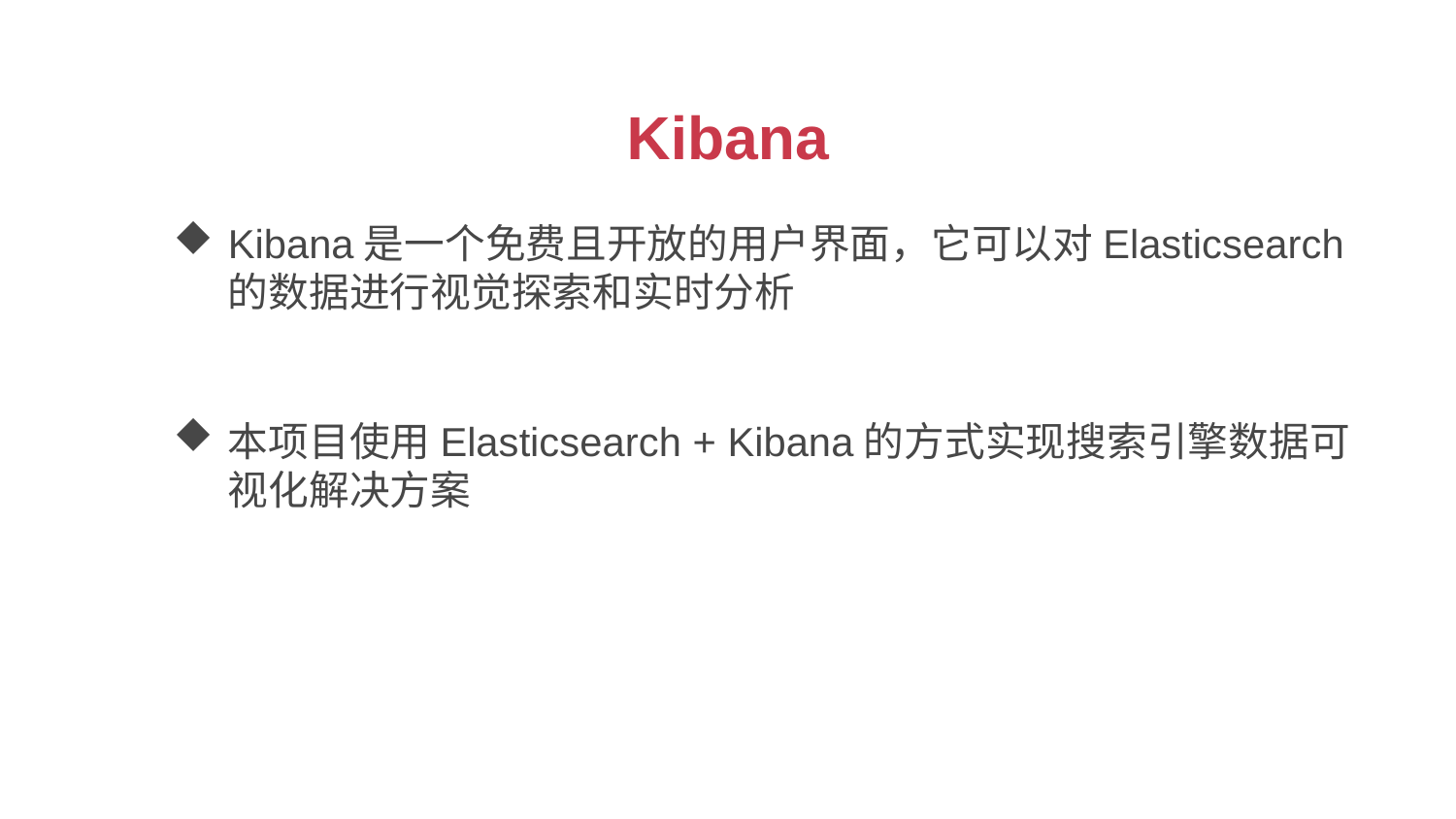

Kibana
Kibana是一个免费且开放的用户界面，它可以对Elasticsearch 的数据进行视觉探索和实时分析
本项目使用Elasticsearch + Kibana的方式实现搜索引擎数据可视化解决方案